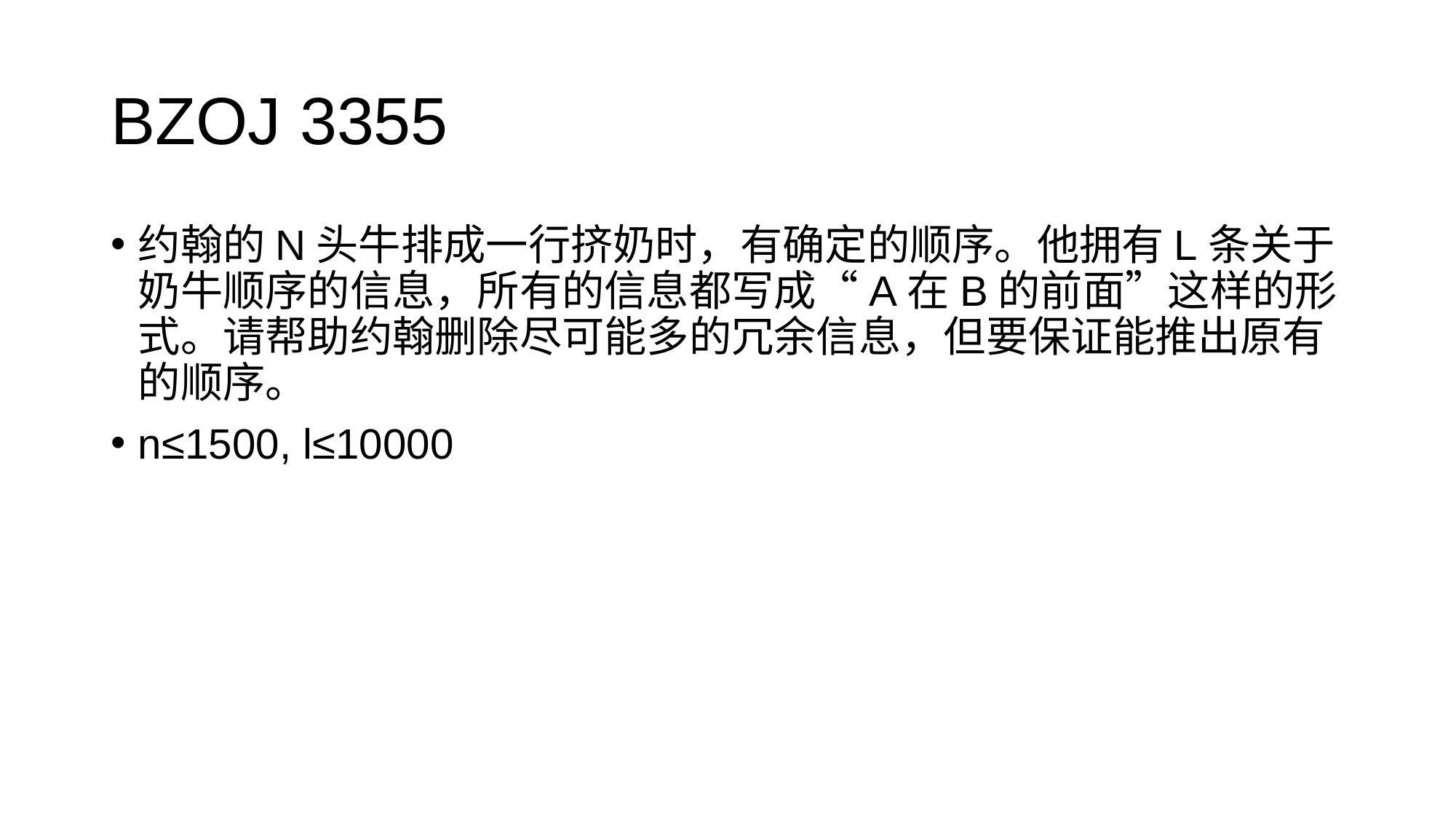

# BZOJ 3355
约翰的N头牛排成一行挤奶时，有确定的顺序。他拥有L条关于奶牛顺序的信息，所有的信息都写成“A在B的前面”这样的形式。请帮助约翰删除尽可能多的冗余信息，但要保证能推出原有的顺序。
n≤1500, l≤10000